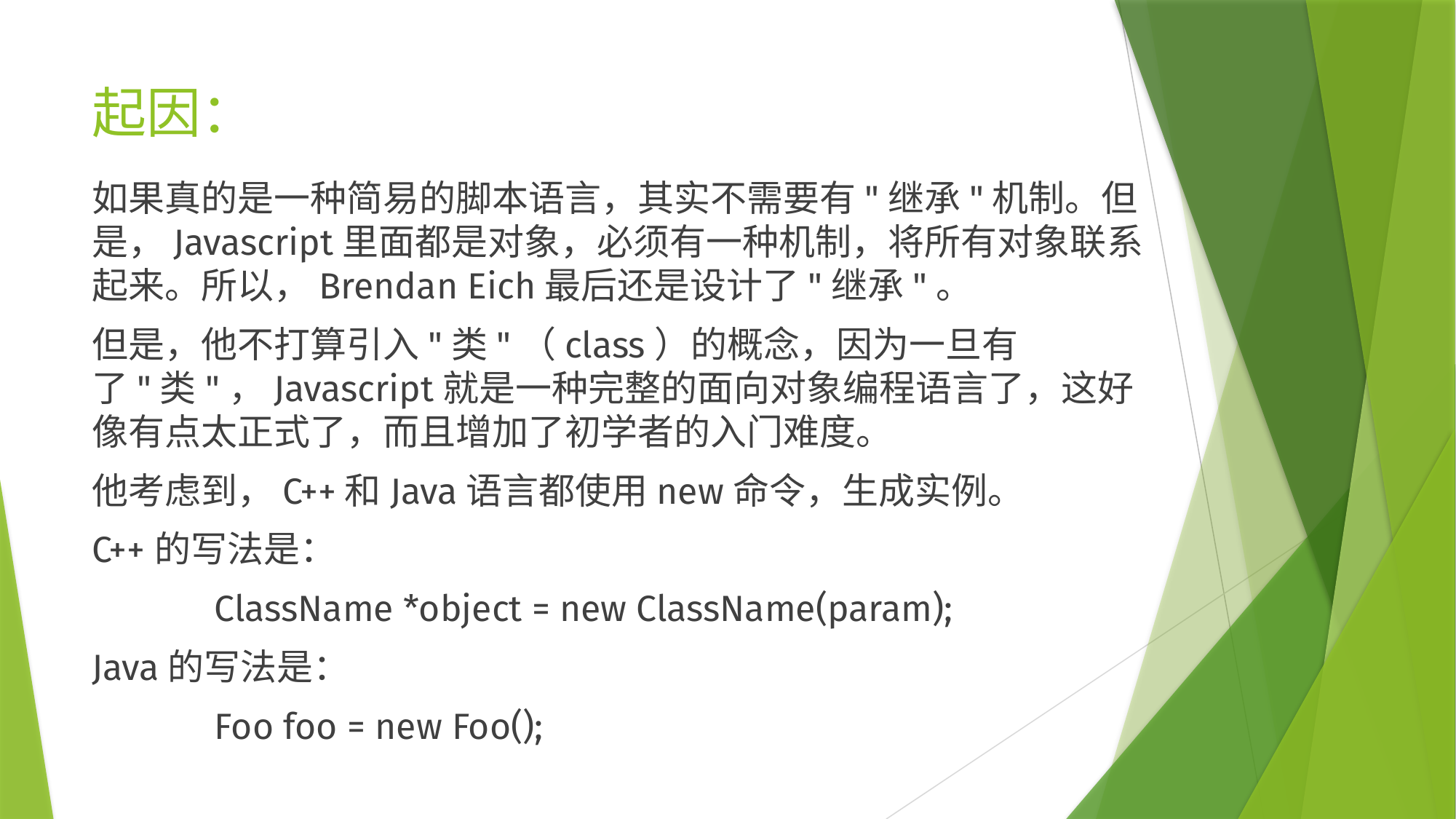

# 起因：
如果真的是一种简易的脚本语言，其实不需要有"继承"机制。但是，Javascript里面都是对象，必须有一种机制，将所有对象联系起来。所以，Brendan Eich最后还是设计了"继承"。
但是，他不打算引入"类"（class）的概念，因为一旦有了"类"，Javascript就是一种完整的面向对象编程语言了，这好像有点太正式了，而且增加了初学者的入门难度。
他考虑到，C++和Java语言都使用new命令，生成实例。
C++的写法是：
    　　ClassName *object = new ClassName(param);
Java的写法是：
    　　Foo foo = new Foo();